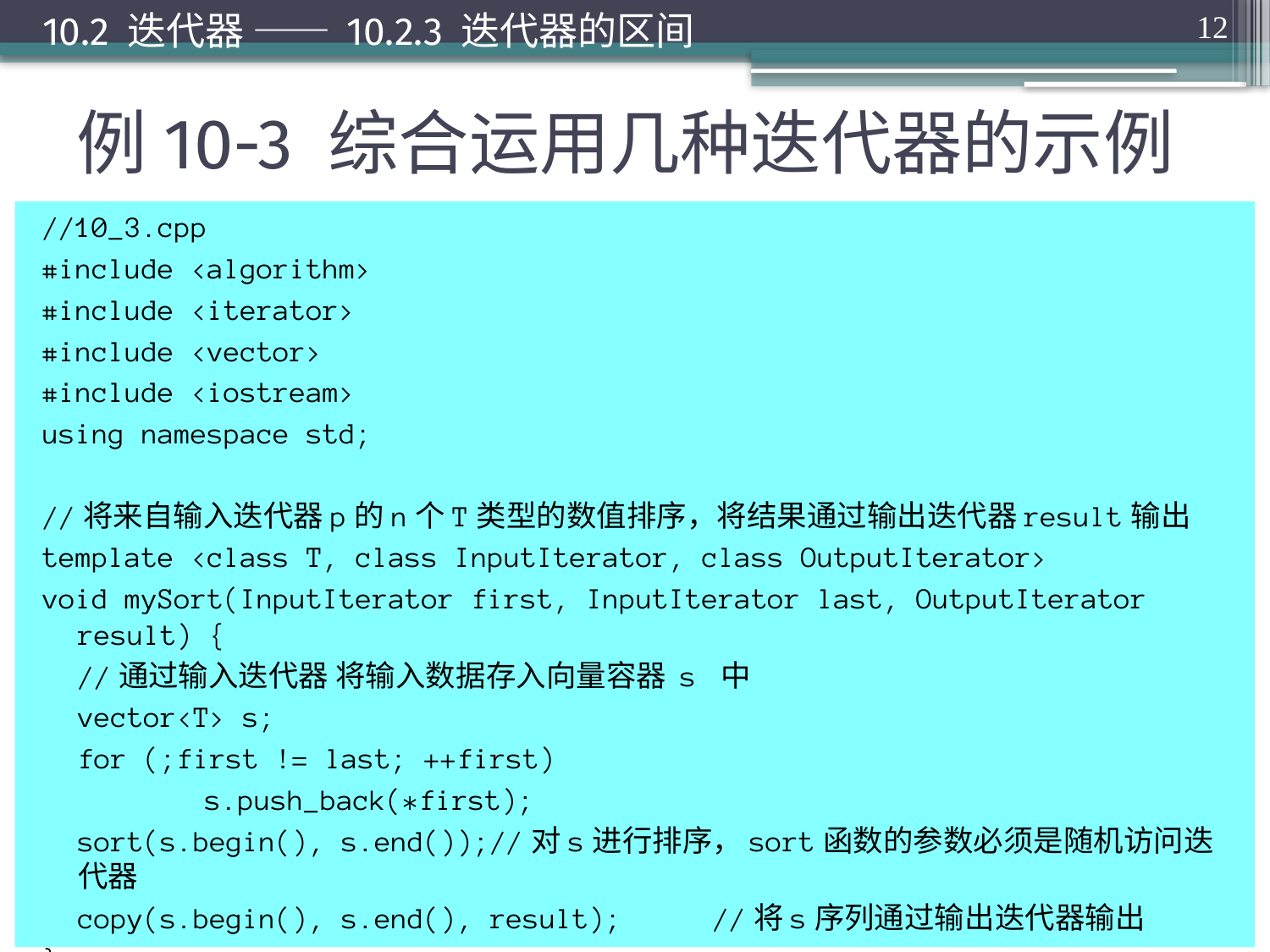

10.2 迭代器 —— 10.2.3 迭代器的区间
12
# 例10-3 综合运用几种迭代器的示例
//10_3.cpp
#include <algorithm>
#include <iterator>
#include <vector>
#include <iostream>
using namespace std;

//将来自输入迭代器p的n个T类型的数值排序，将结果通过输出迭代器result输出
template <class T, class InputIterator, class OutputIterator>
void mySort(InputIterator first, InputIterator last, OutputIterator result) {
	//通过输入迭代器 将输入数据存入向量容器 s 中
	vector<T> s;
	for (;first != last; ++first)
		s.push_back(*first);
	sort(s.begin(), s.end());//对s进行排序，sort函数的参数必须是随机访问迭代器
	copy(s.begin(), s.end(), result);	//将s序列通过输出迭代器输出
}